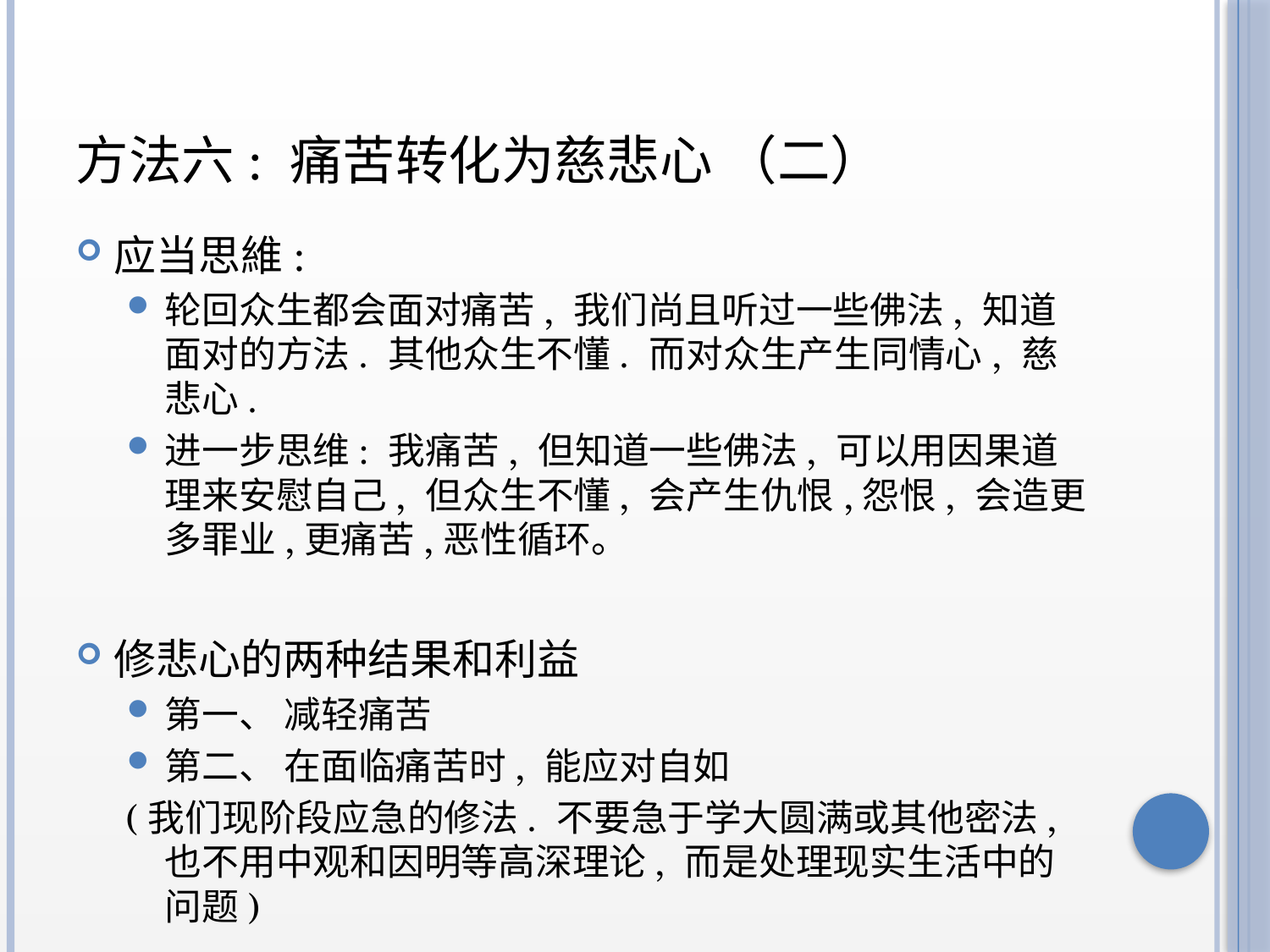

# 方法六: 痛苦转化为慈悲心 （二）
应当思維:
轮回众生都会面对痛苦, 我们尚且听过一些佛法, 知道面对的方法. 其他众生不懂. 而对众生产生同情心, 慈悲心.
进一步思维: 我痛苦, 但知道一些佛法, 可以用因果道理来安慰自己, 但众生不懂, 会产生仇恨,怨恨, 会造更多罪业,更痛苦,恶性循环。

修悲心的两种结果和利益
第一、 减轻痛苦
第二、 在面临痛苦时, 能应对自如
(我们现阶段应急的修法. 不要急于学大圆满或其他密法, 也不用中观和因明等高深理论, 而是处理现实生活中的问题)